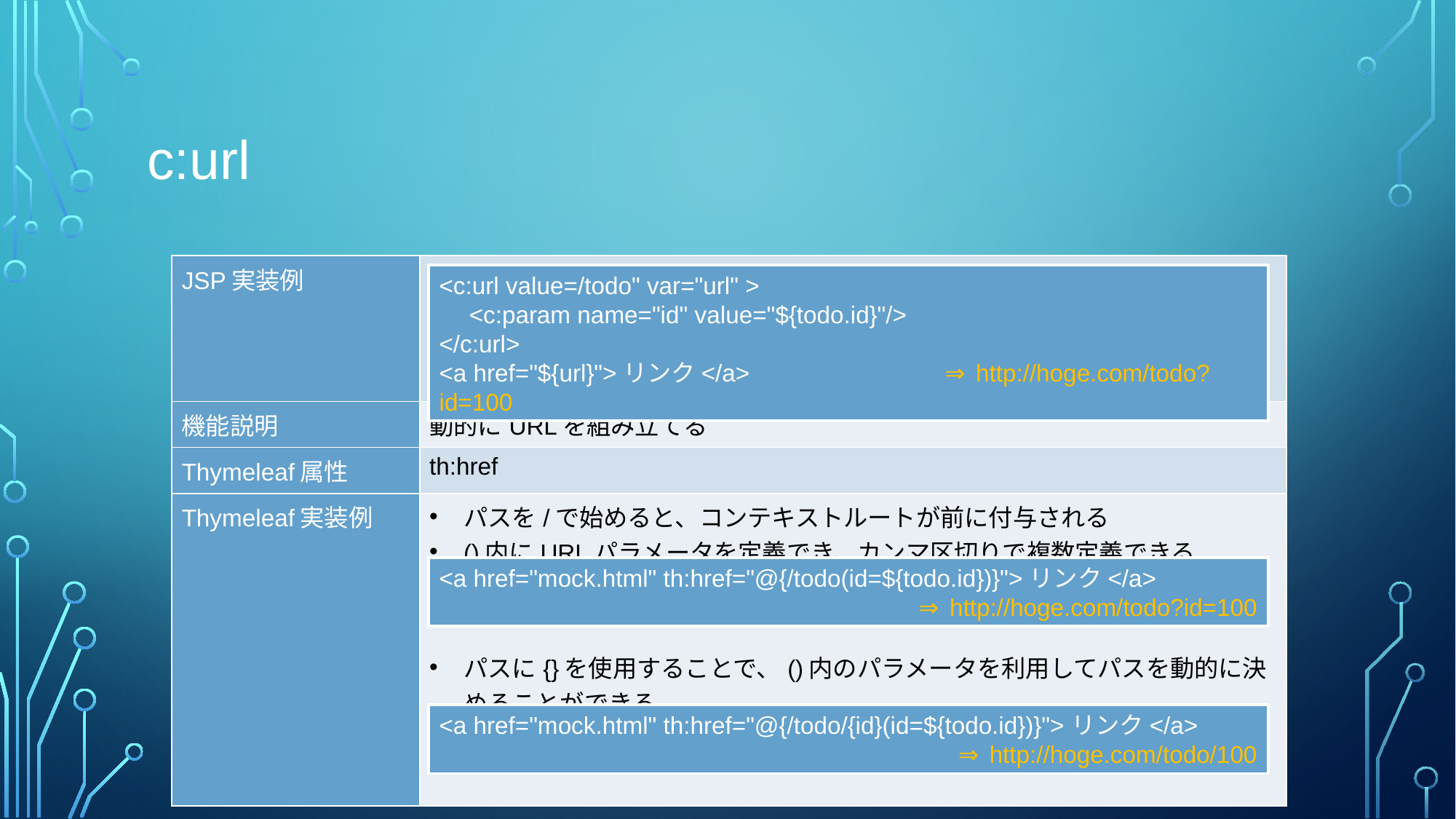

# c:url
| JSP実装例 |  |
| --- | --- |
| 機能説明 | 動的にURLを組み立てる |
| Thymeleaf属性 | th:href |
| Thymeleaf実装例 | パスを/で始めると、コンテキストルートが前に付与される ()内にURLパラメータを定義でき、カンマ区切りで複数定義できる パスに{}を使用することで、()内のパラメータを利用してパスを動的に決めることができる |
<c:url value=/todo" var="url" >
　<c:param name="id" value="${todo.id}"/>
</c:url>
<a href="${url}">リンク</a>                             ⇒ http://hoge.com/todo?id=100
<a href="mock.html" th:href="@{/todo(id=${todo.id})}">リンク</a>
⇒ http://hoge.com/todo?id=100
<a href="mock.html" th:href="@{/todo/{id}(id=${todo.id})}">リンク</a>
⇒ http://hoge.com/todo/100